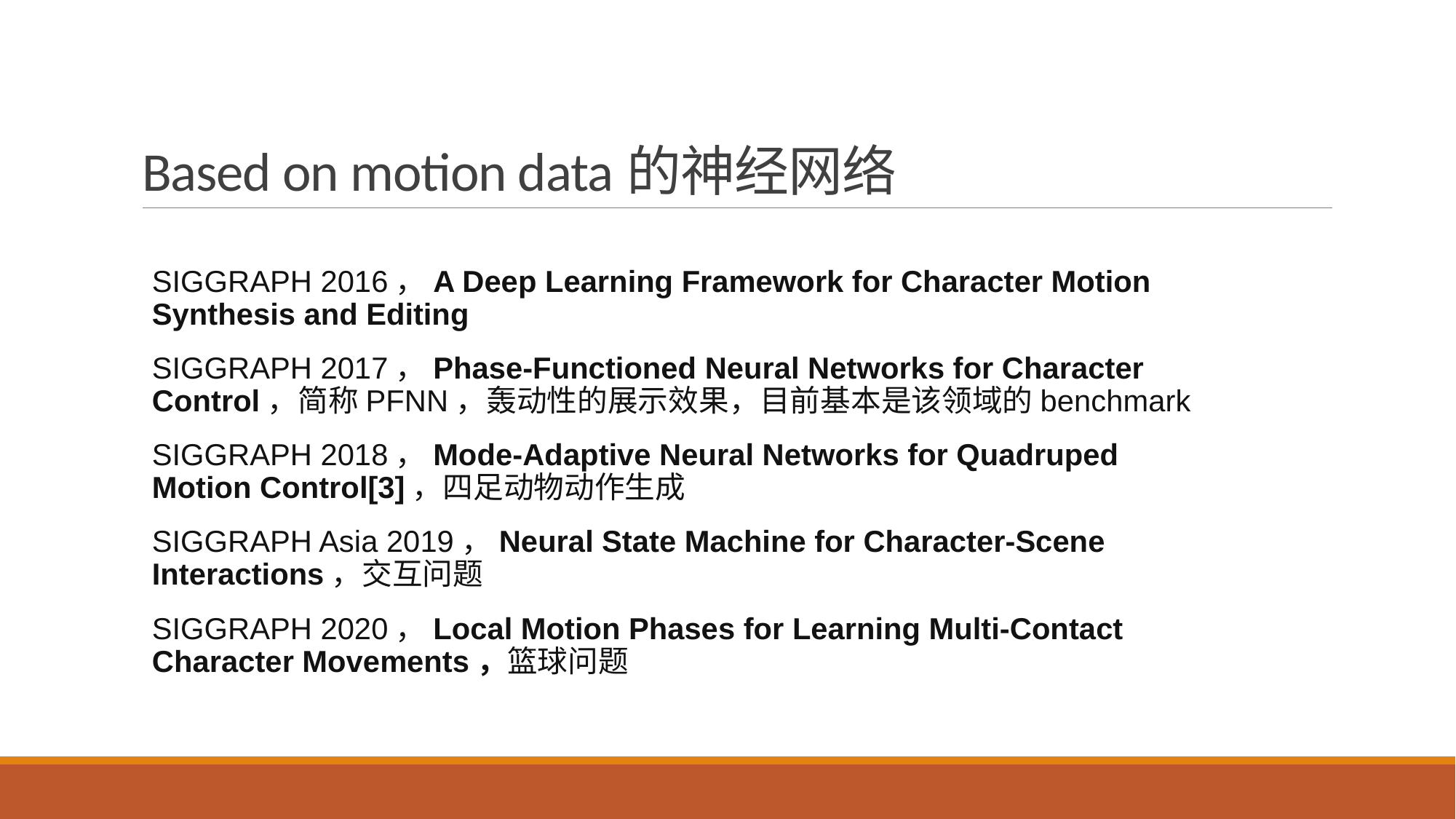

# Based on motion data的神经网络
SIGGRAPH 2016，A Deep Learning Framework for Character Motion Synthesis and Editing
SIGGRAPH 2017，Phase-Functioned Neural Networks for Character Control，简称PFNN，轰动性的展示效果，目前基本是该领域的benchmark
SIGGRAPH 2018，Mode-Adaptive Neural Networks for Quadruped Motion Control[3]，四足动物动作生成
SIGGRAPH Asia 2019，Neural State Machine for Character-Scene Interactions，交互问题
SIGGRAPH 2020，Local Motion Phases for Learning Multi-Contact Character Movements，篮球问题